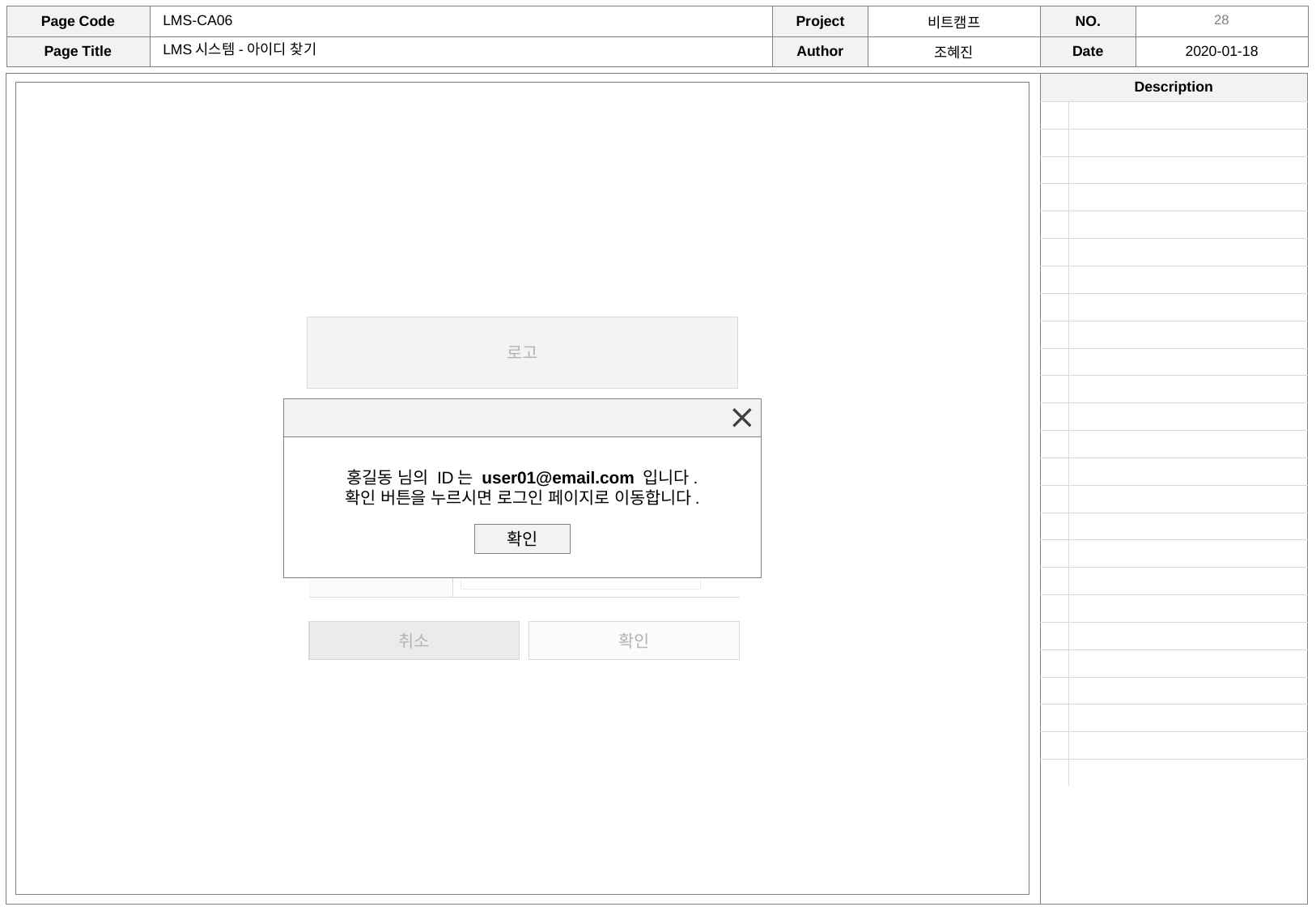

LMS-CA06
LMS시스템-아이디 찾기

|  |  |
| --- | --- |
|  |  |
|  |  |
|  |  |
|  |  |
|  |  |
|  |  |
|  |  |
|  |  |
|  |  |
|  |  |
|  |  |
|  |  |
|  |  |
|  |  |
|  |  |
|  |  |
|  |  |
|  |  |
|  |  |
|  |  |
|  |  |
|  |  |
|  |  |
|  |  |
로고

홍길동 님의 ID는 user01@email.com 입니다.
확인 버튼을 누르시면 로그인 페이지로 이동합니다.

확인
아이디 찾기
회원정보에 등록한 이름과 연락처를 입력해주세요.
| 이름 |  |
| --- | --- |
| 연락처 |  |
홍길동
010-0000-0000
취소
확인